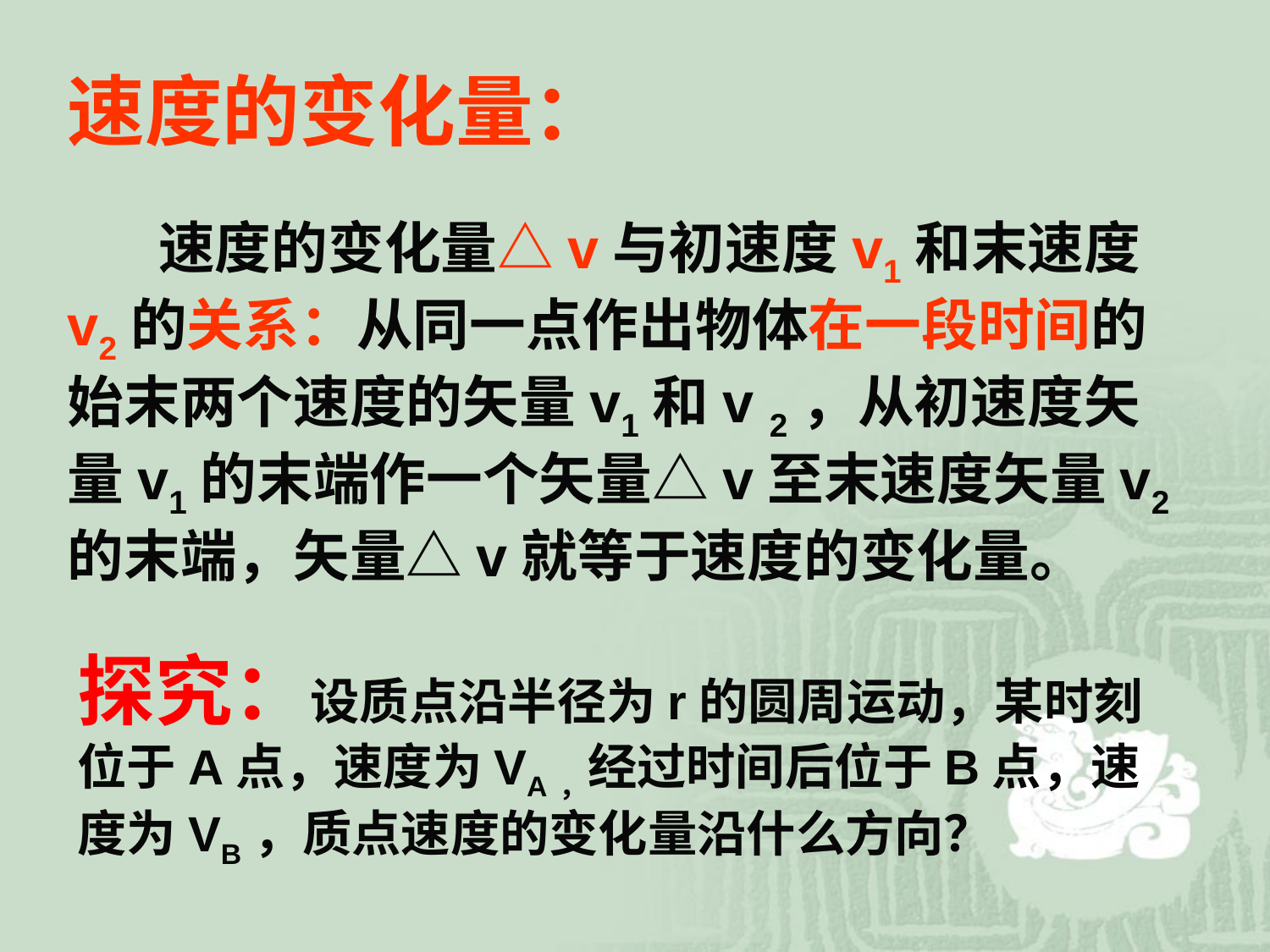

速度的变化量：
      速度的变化量△v与初速度v1和末速度v2的关系：从同一点作出物体在一段时间的始末两个速度的矢量v1和v 2，从初速度矢量v1的末端作一个矢量△v至末速度矢量v2的末端，矢量△v就等于速度的变化量。
探究：设质点沿半径为r的圆周运动，某时刻位于A点，速度为VA，经过时间后位于B点，速度为VB，质点速度的变化量沿什么方向？